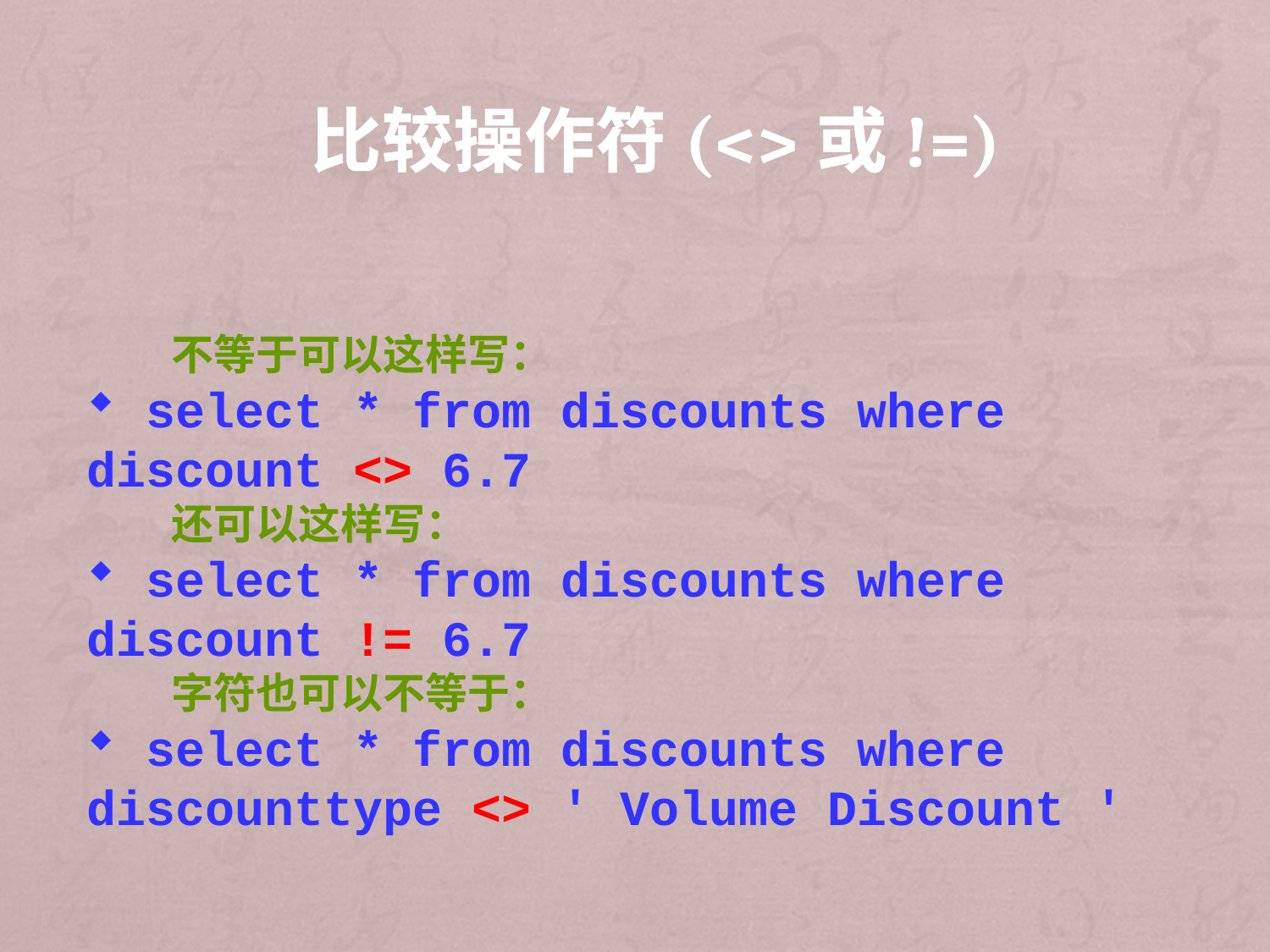

# 比较操作符(<>或!=)
　　不等于可以这样写：
 select * from discounts where discount <> 6.7
　　还可以这样写：
 select * from discounts where discount != 6.7
　　字符也可以不等于：
 select * from discounts where discounttype <> ' Volume Discount '